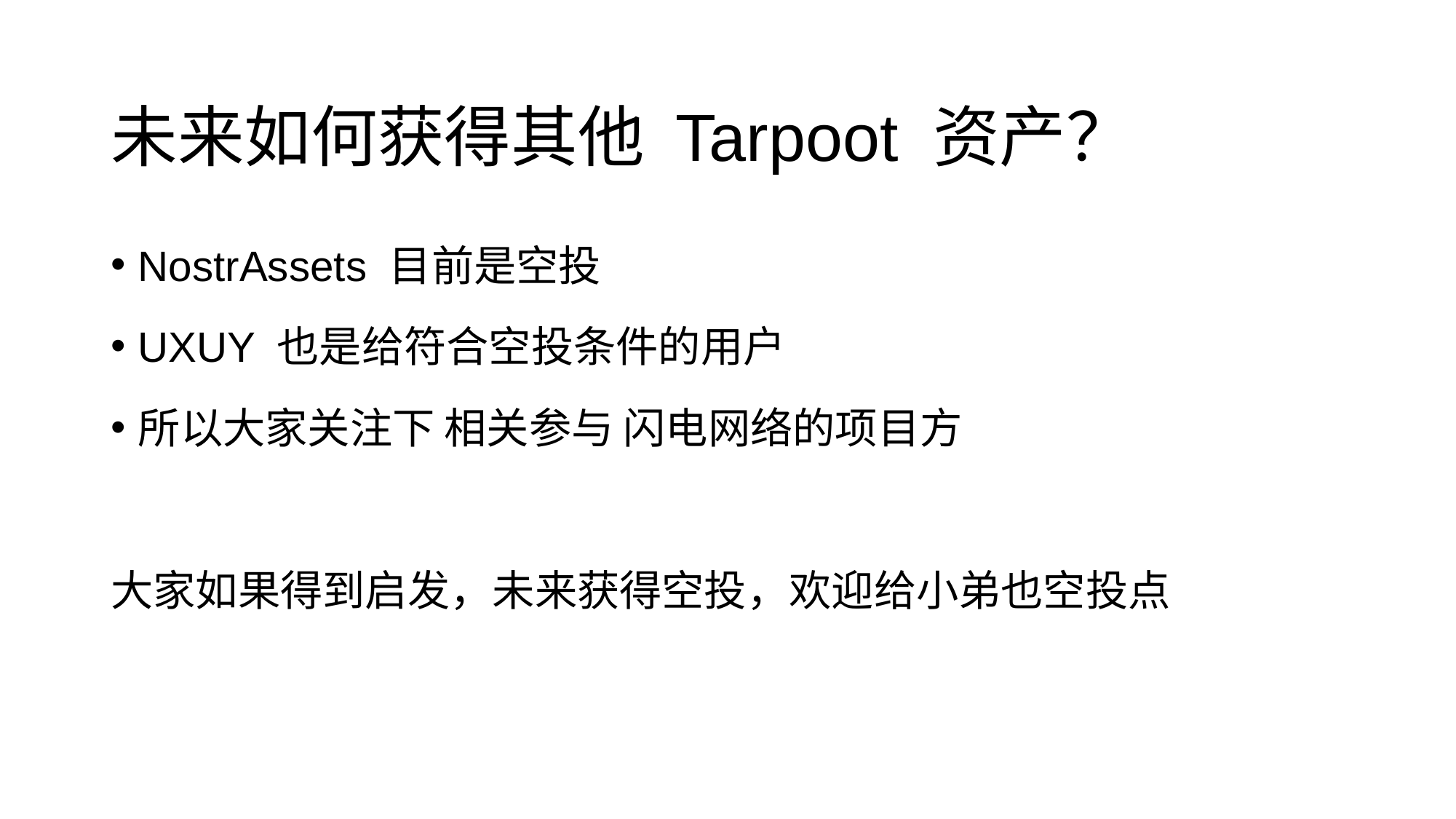

# 未来如何获得其他 Tarpoot 资产？
NostrAssets 目前是空投
UXUY 也是给符合空投条件的用户
所以大家关注下 相关参与 闪电网络的项目方

大家如果得到启发，未来获得空投，欢迎给小弟也空投点